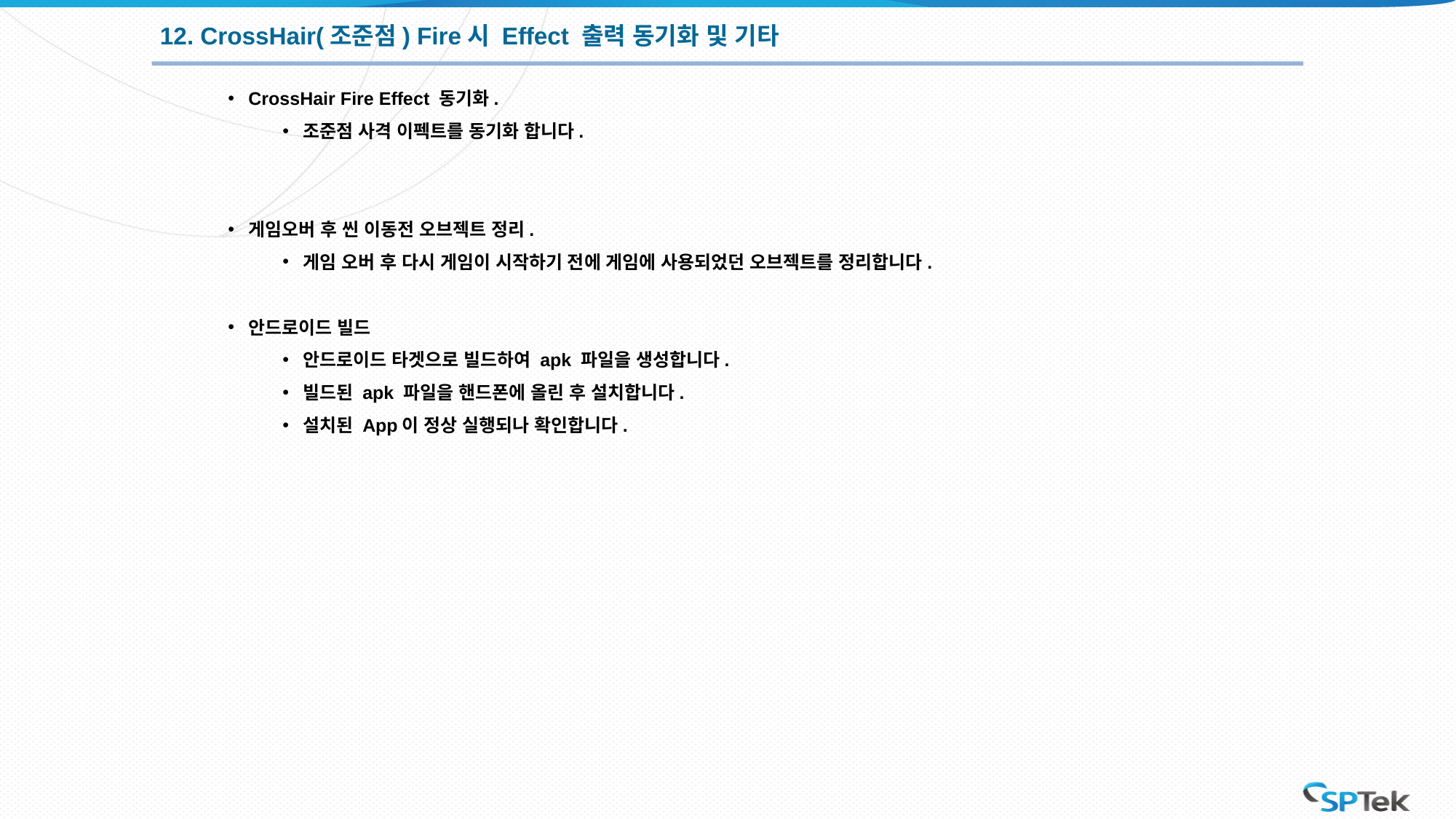

12. CrossHair(조준점) Fire시 Effect 출력 동기화 및 기타

CrossHair Fire Effect 동기화.
조준점 사격 이펙트를 동기화 합니다.

게임오버 후 씬 이동전 오브젝트 정리.
게임 오버 후 다시 게임이 시작하기 전에 게임에 사용되었던 오브젝트를 정리합니다.

안드로이드 빌드
안드로이드 타겟으로 빌드하여 apk 파일을 생성합니다.
빌드된 apk 파일을 핸드폰에 올린 후 설치합니다.
설치된 App이 정상 실행되나 확인합니다.